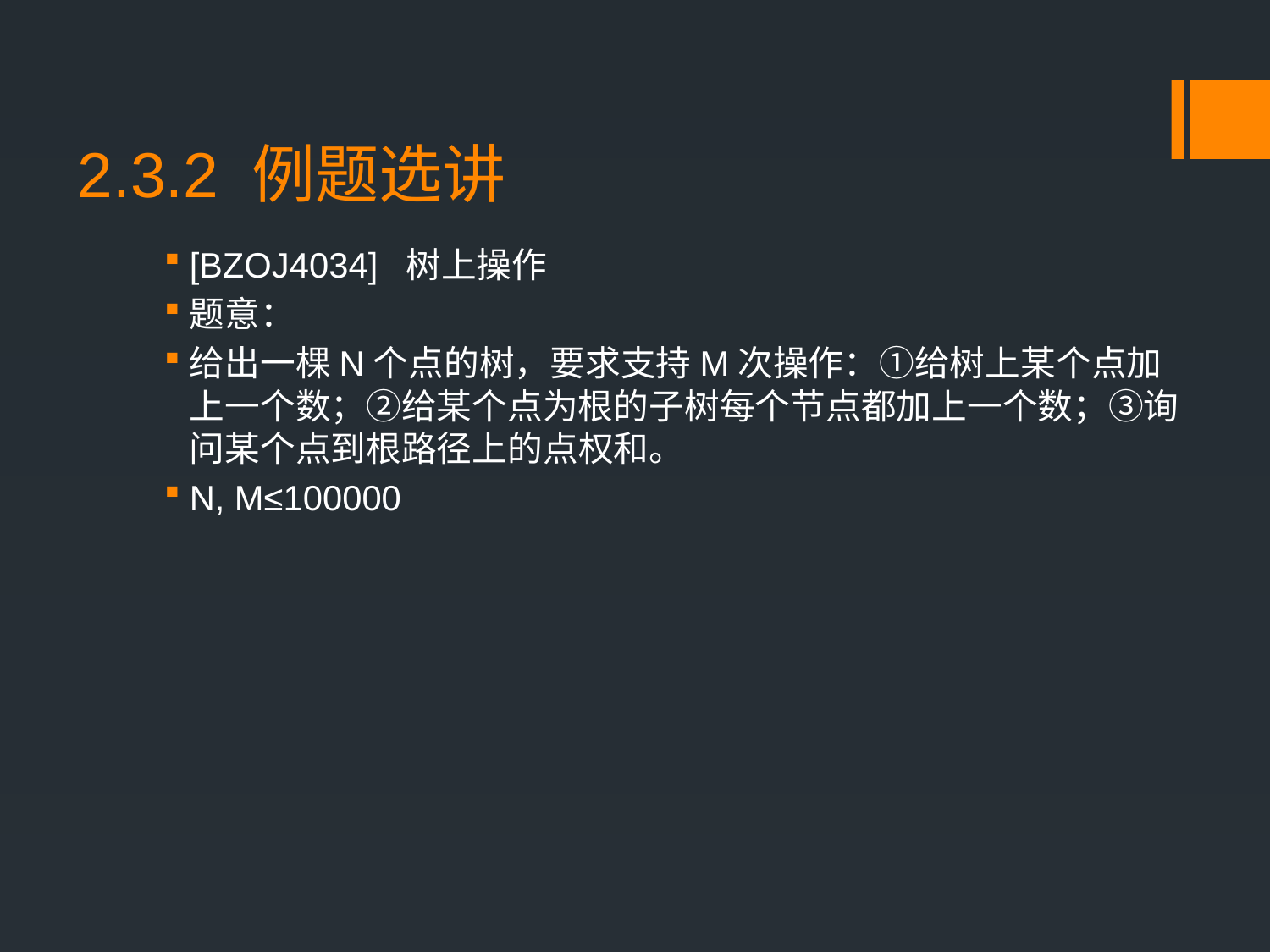

# 2.3.2 例题选讲
[BZOJ4034]  树上操作
题意：
给出一棵N个点的树，要求支持M次操作：①给树上某个点加上一个数；②给某个点为根的子树每个节点都加上一个数；③询问某个点到根路径上的点权和。
N, M≤100000